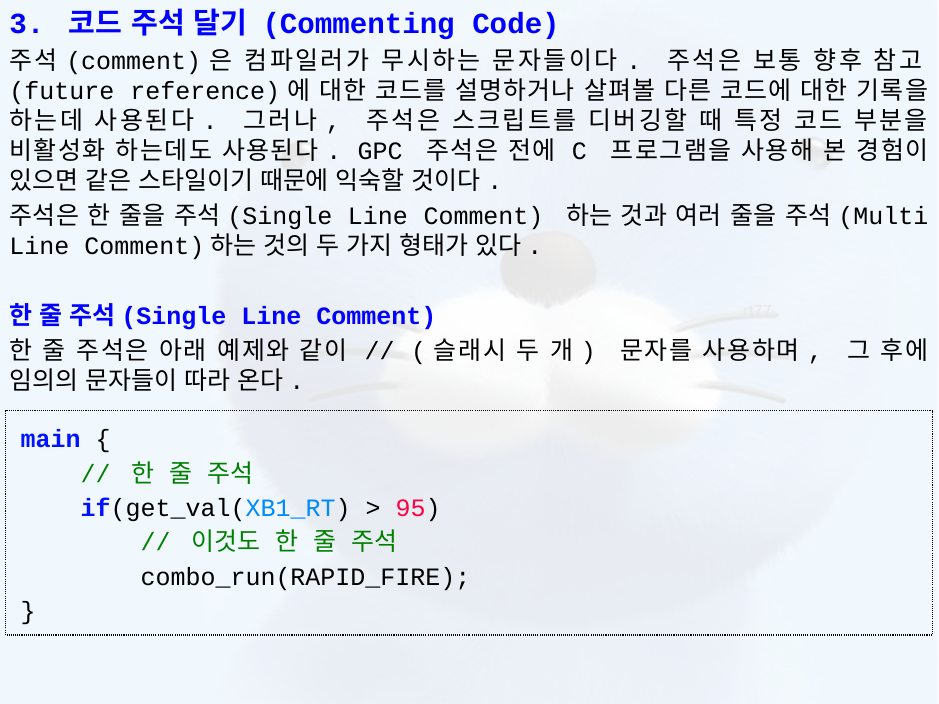

3. 코드 주석 달기 (Commenting Code)
주석(comment)은 컴파일러가 무시하는 문자들이다. 주석은 보통 향후 참고(future reference)에 대한 코드를 설명하거나 살펴볼 다른 코드에 대한 기록을 하는데 사용된다. 그러나, 주석은 스크립트를 디버깅할 때 특정 코드 부분을 비활성화 하는데도 사용된다. GPC 주석은 전에 C 프로그램을 사용해 본 경험이 있으면 같은 스타일이기 때문에 익숙할 것이다.
주석은 한 줄을 주석(Single Line Comment) 하는 것과 여러 줄을 주석(Multi Line Comment)하는 것의 두 가지 형태가 있다.

한 줄 주석(Single Line Comment)
한 줄 주석은 아래 예제와 같이 // (슬래시 두 개) 문자를 사용하며, 그 후에 임의의 문자들이 따라 온다.

main {
    // 한 줄 주석
    if(get_val(XB1_RT) > 95)
        // 이것도 한 줄 주석
        combo_run(RAPID_FIRE);
}